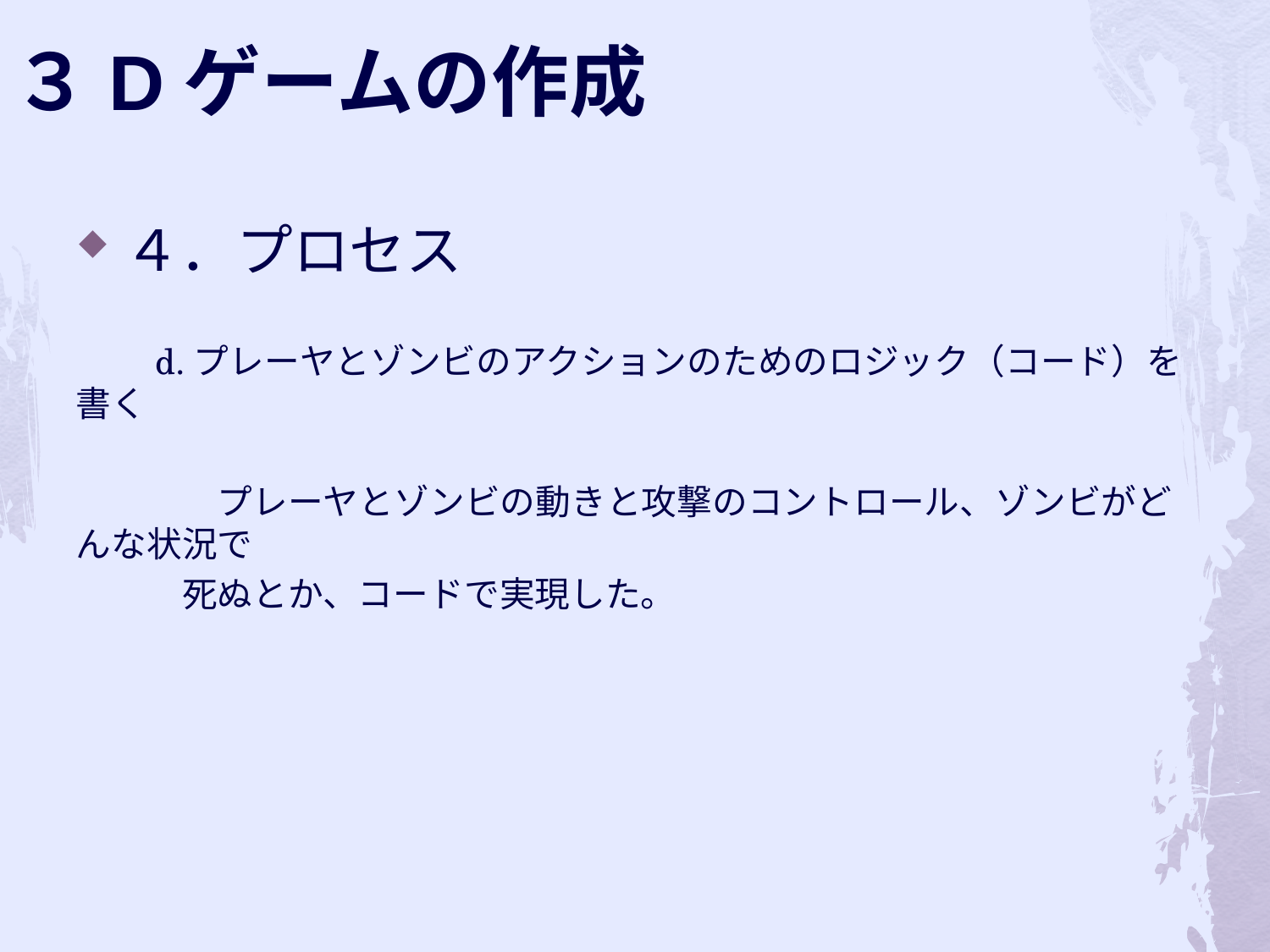

３Dゲームの作成
４．プロセス

　　d.プレーヤとゾンビのアクションのためのロジック（コード）を書く

　　　　プレーヤとゾンビの動きと攻撃のコントロール、ゾンビがどんな状況で
　　　死ぬとか、コードで実現した。